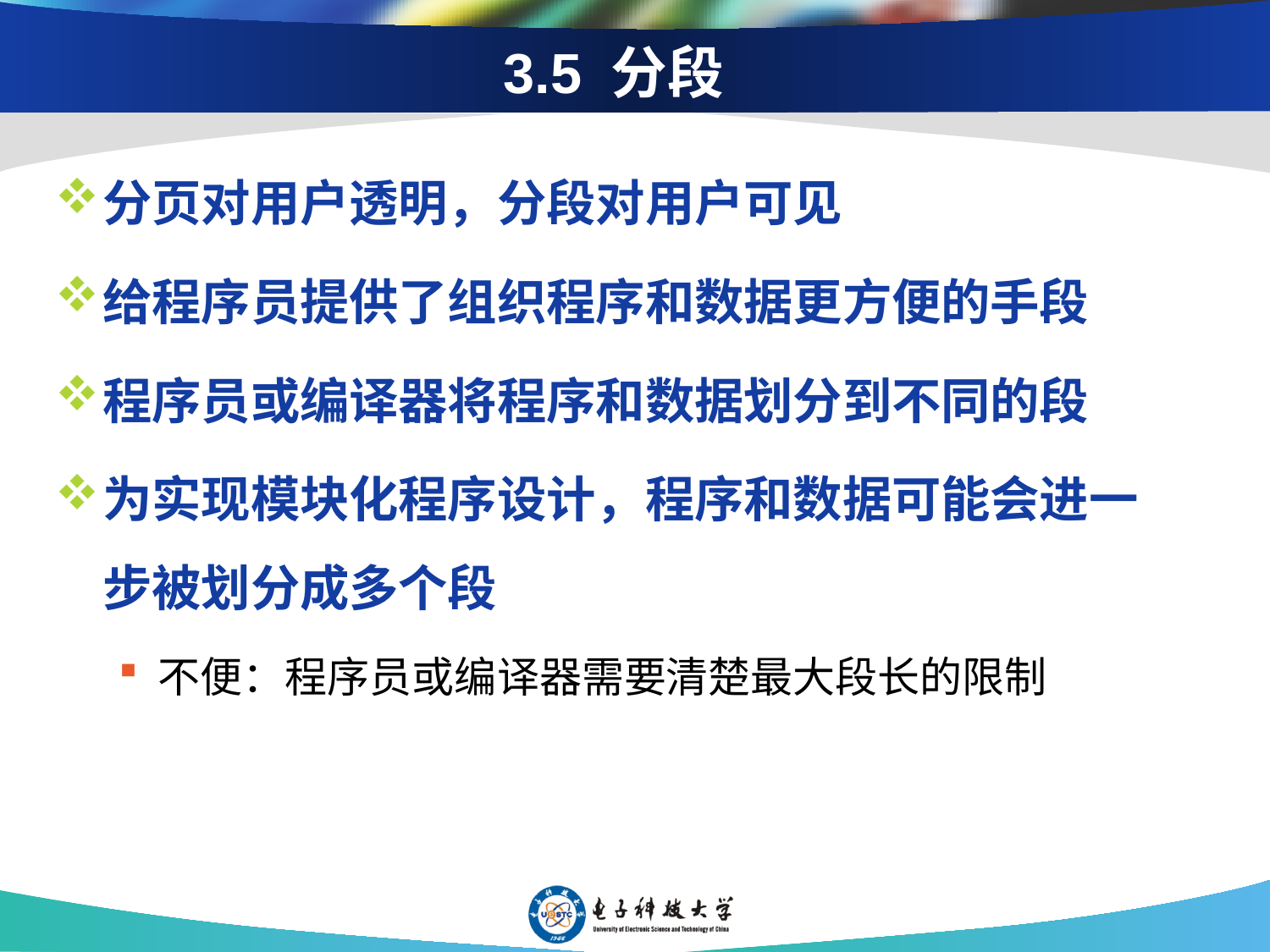

# 3.5 分段
分页对用户透明，分段对用户可见
给程序员提供了组织程序和数据更方便的手段
程序员或编译器将程序和数据划分到不同的段
为实现模块化程序设计，程序和数据可能会进一步被划分成多个段
不便：程序员或编译器需要清楚最大段长的限制